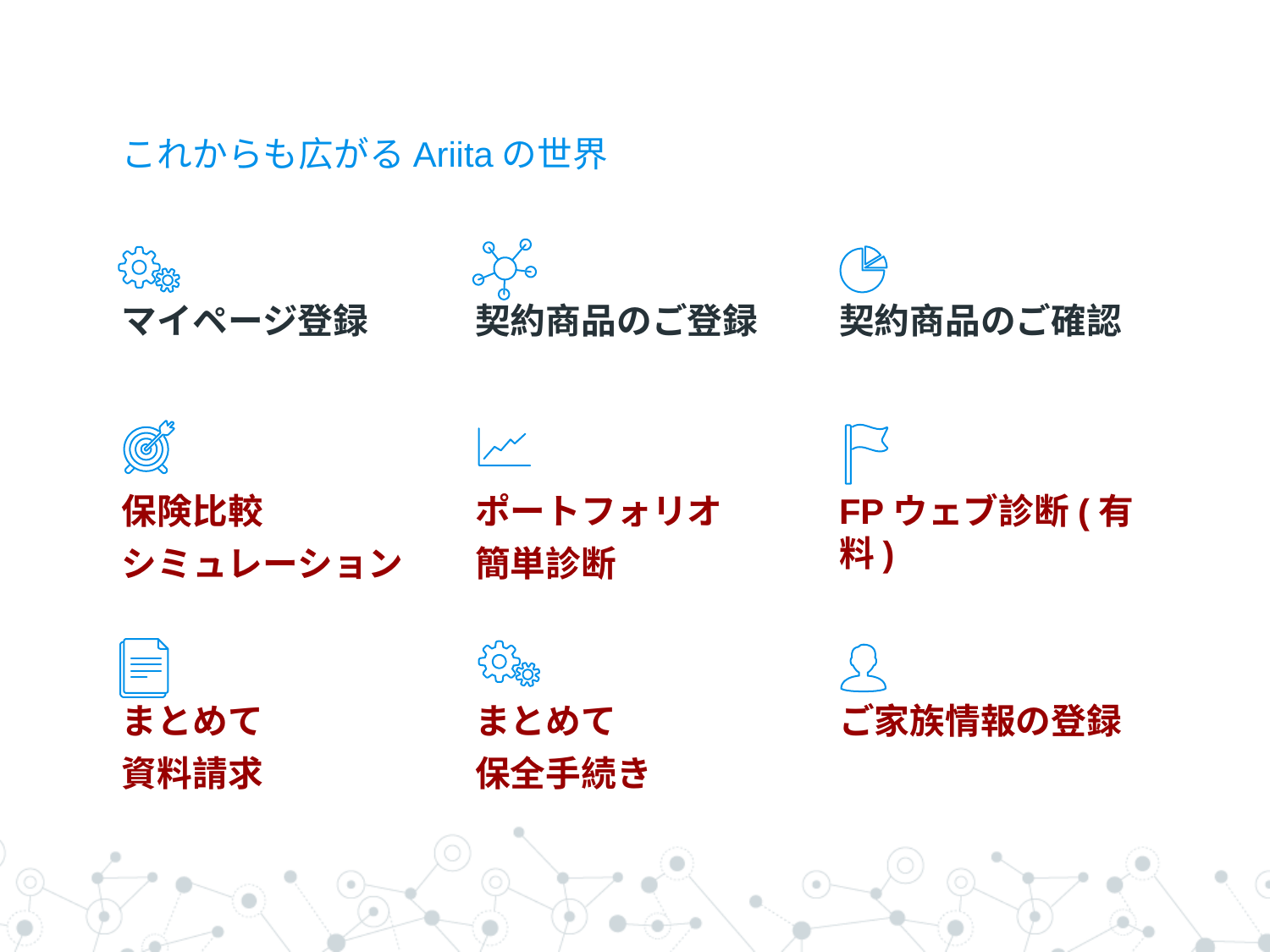

# これからも広がるAriitaの世界

マイページ登録
契約商品のご登録
契約商品のご確認

保険比較
シミュレーション
ポートフォリオ
簡単診断

FPウェブ診断(有料)

まとめて
資料請求
まとめて
保全手続き
ご家族情報の登録